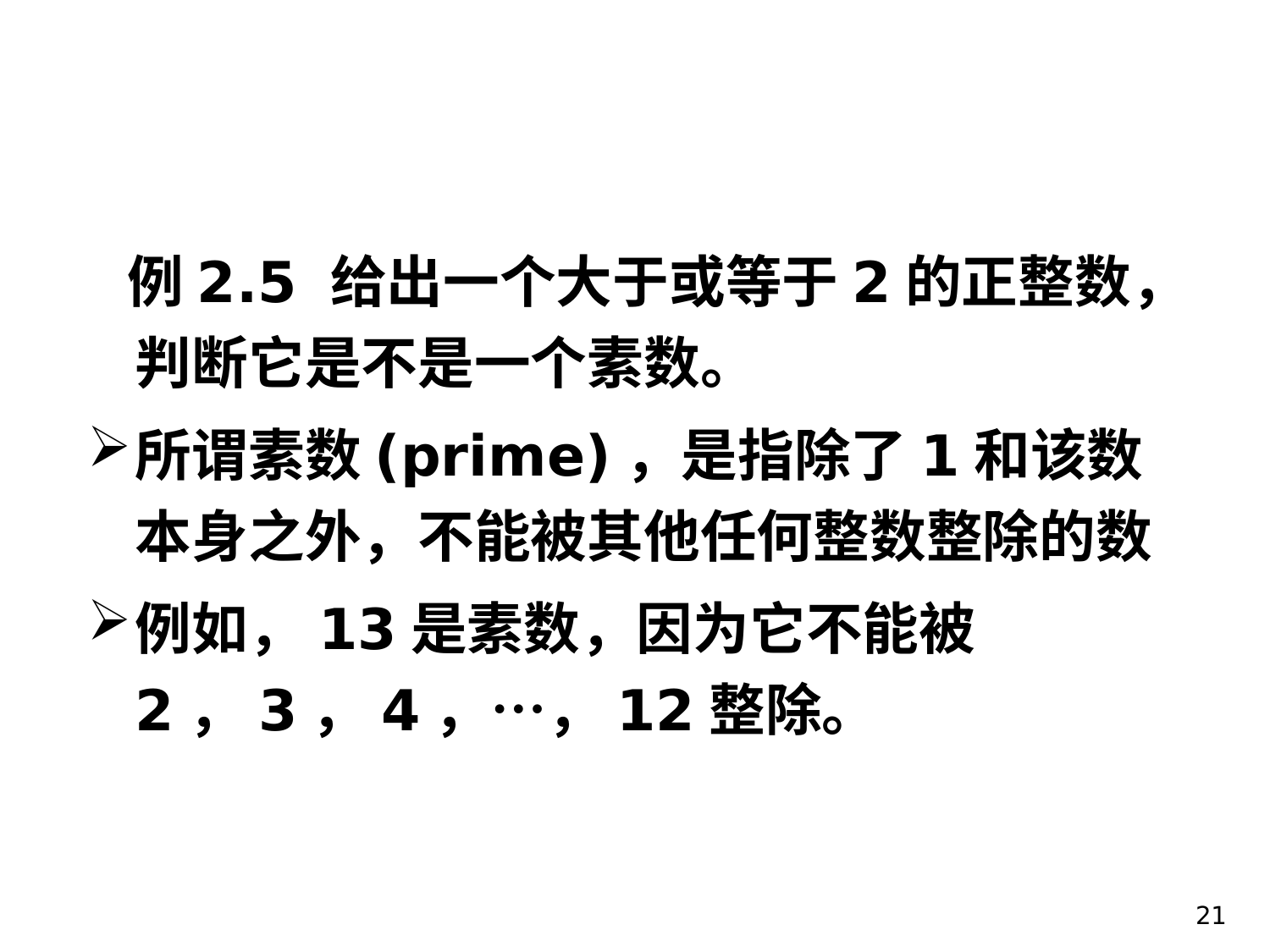

例2.5 给出一个大于或等于2的正整数，判断它是不是一个素数。
所谓素数(prime)，是指除了1和该数本身之外，不能被其他任何整数整除的数
例如，13是素数，因为它不能被2，3，4，…，12整除。
21